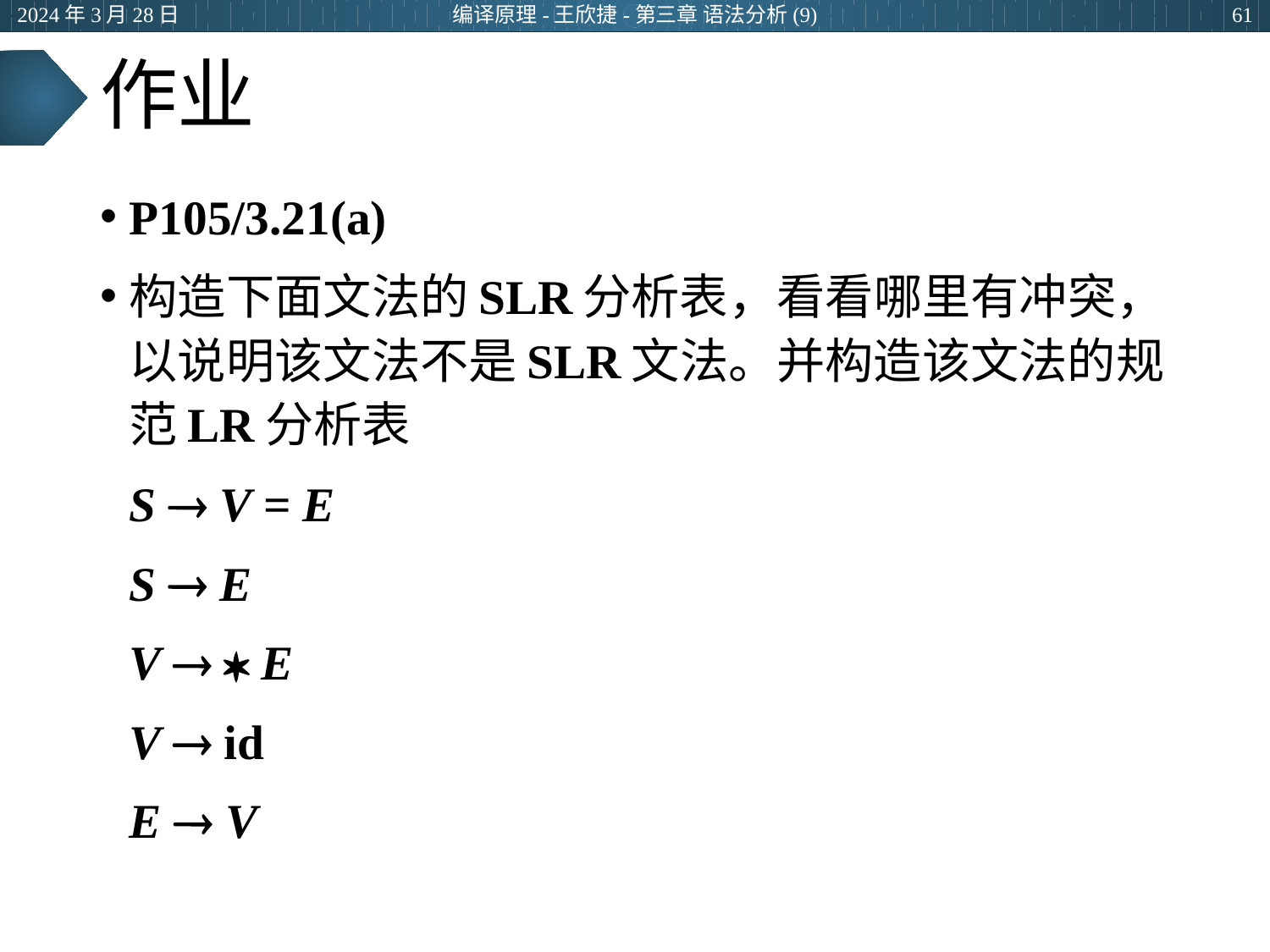

2024年3月28日
编译原理-王欣捷-第三章 语法分析(9)
61
# 作业
P105/3.21(a)
构造下面文法的SLR分析表，看看哪里有冲突，以说明该文法不是SLR文法。并构造该文法的规范LR分析表
		S → V = E
		S → E
		V → ∗ E
		V → id
		E → V